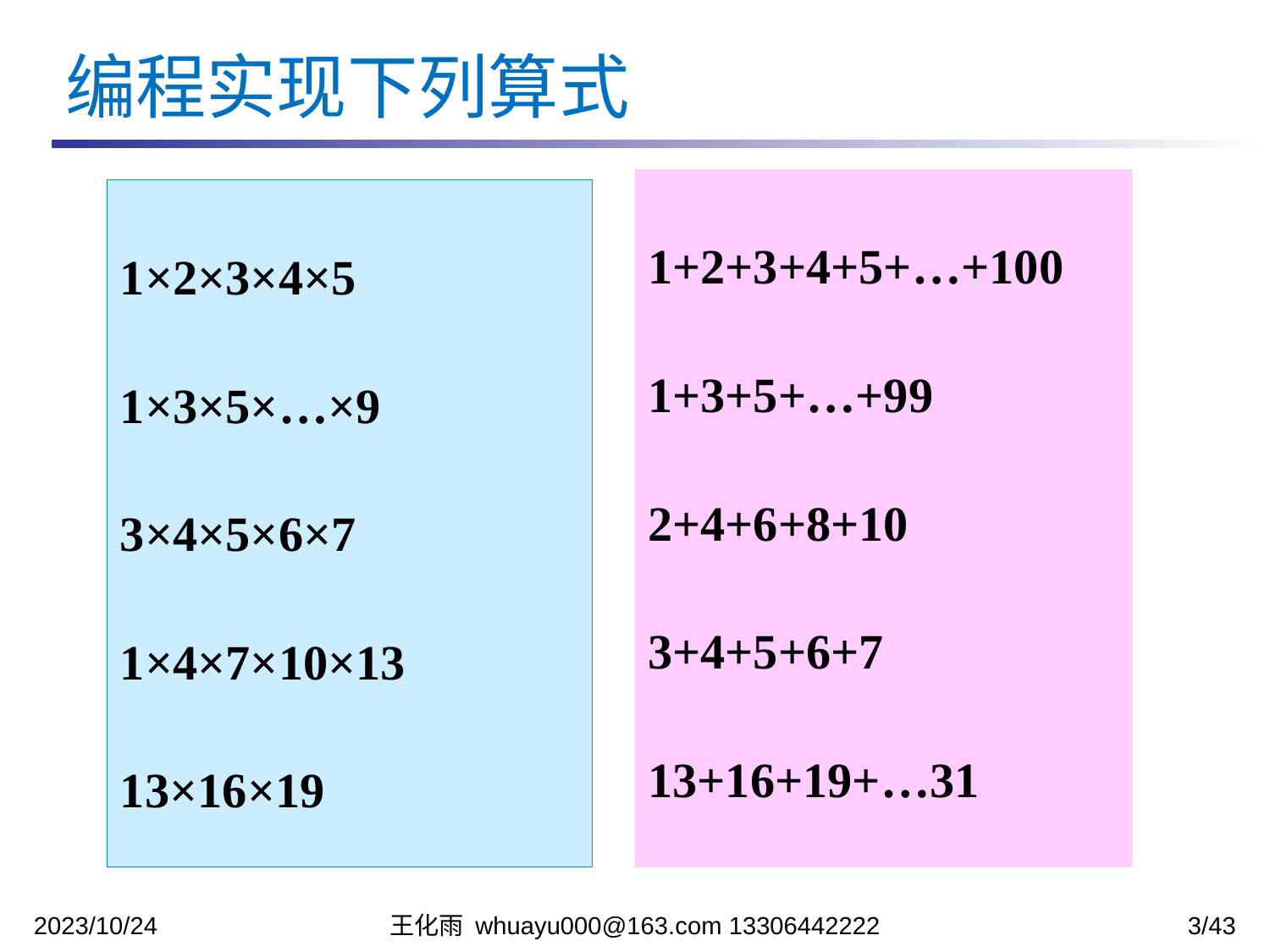

编程实现下列算式
1+2+3+4+5+…+100
1+3+5+…+99
2+4+6+8+10
3+4+5+6+7
13+16+19+…31
1×2×3×4×5
1×3×5×…×9
3×4×5×6×7
1×4×7×10×13
13×16×19
2023/10/24
王化雨 whuayu000@163.com 13306442222
3/43